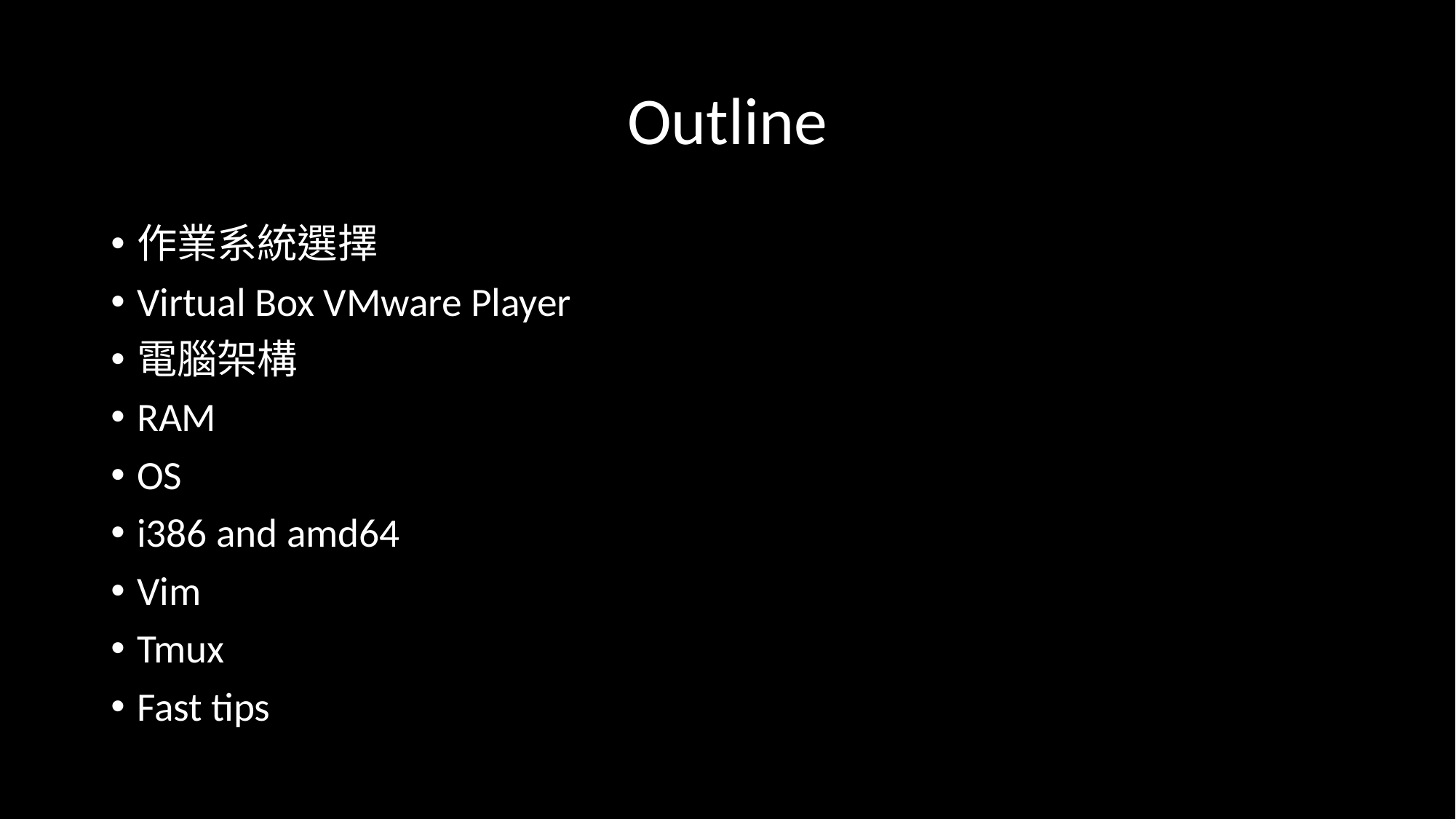

# Outline
作業系統選擇
Virtual Box VMware Player
電腦架構
RAM
OS
i386 and amd64
Vim
Tmux
Fast tips